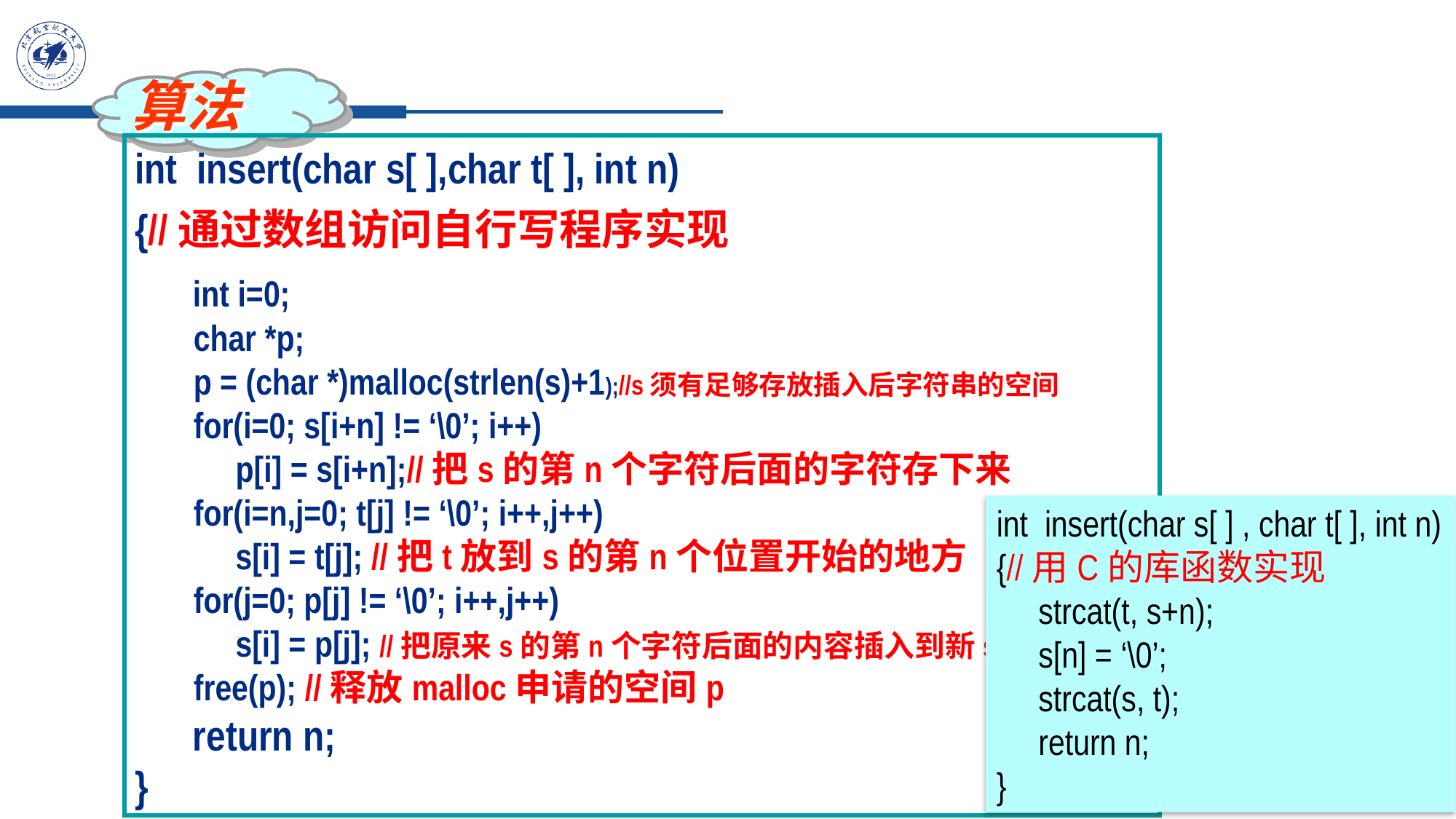

算法

int  insert(char s[ ],char t[ ], int n)
{//通过数组访问自行写程序实现
      int i=0;
       char *p;
       p = (char *)malloc(strlen(s)+1);//s须有足够存放插入后字符串的空间
       for(i=0; s[i+n] != ‘\0’; i++)
            p[i] = s[i+n];//把s的第n个字符后面的字符存下来
       for(i=n,j=0; t[j] != ‘\0’; i++,j++)
            s[i] = t[j]; //把t放到s的第n个位置开始的地方
       for(j=0; p[j] != ‘\0’; i++,j++)
            s[i] = p[j]; //把原来s的第n个字符后面的内容插入到新s后
       free(p); //释放malloc申请的空间p
      return n;
}
int  insert(char s[ ] , char t[ ], int n)
{//用C的库函数实现
     strcat(t, s+n);
     s[n] = ‘\0’;
     strcat(s, t);
     return n;
}